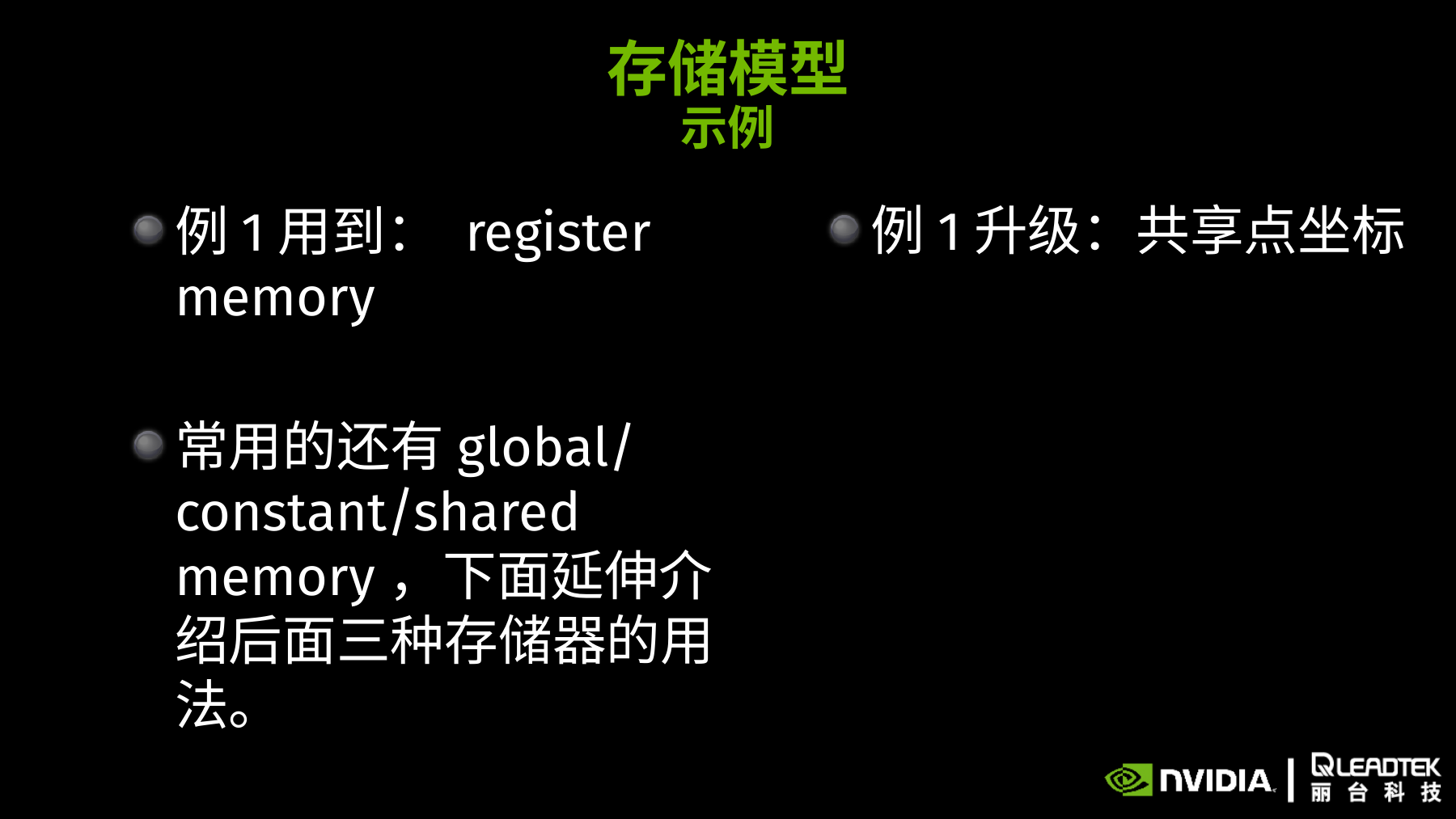

# 存储模型 示例
例1升级：共享点坐标

例1用到： register memory

常用的还有global/constant/shared memory，下面延伸介绍后面三种存储器的用法。